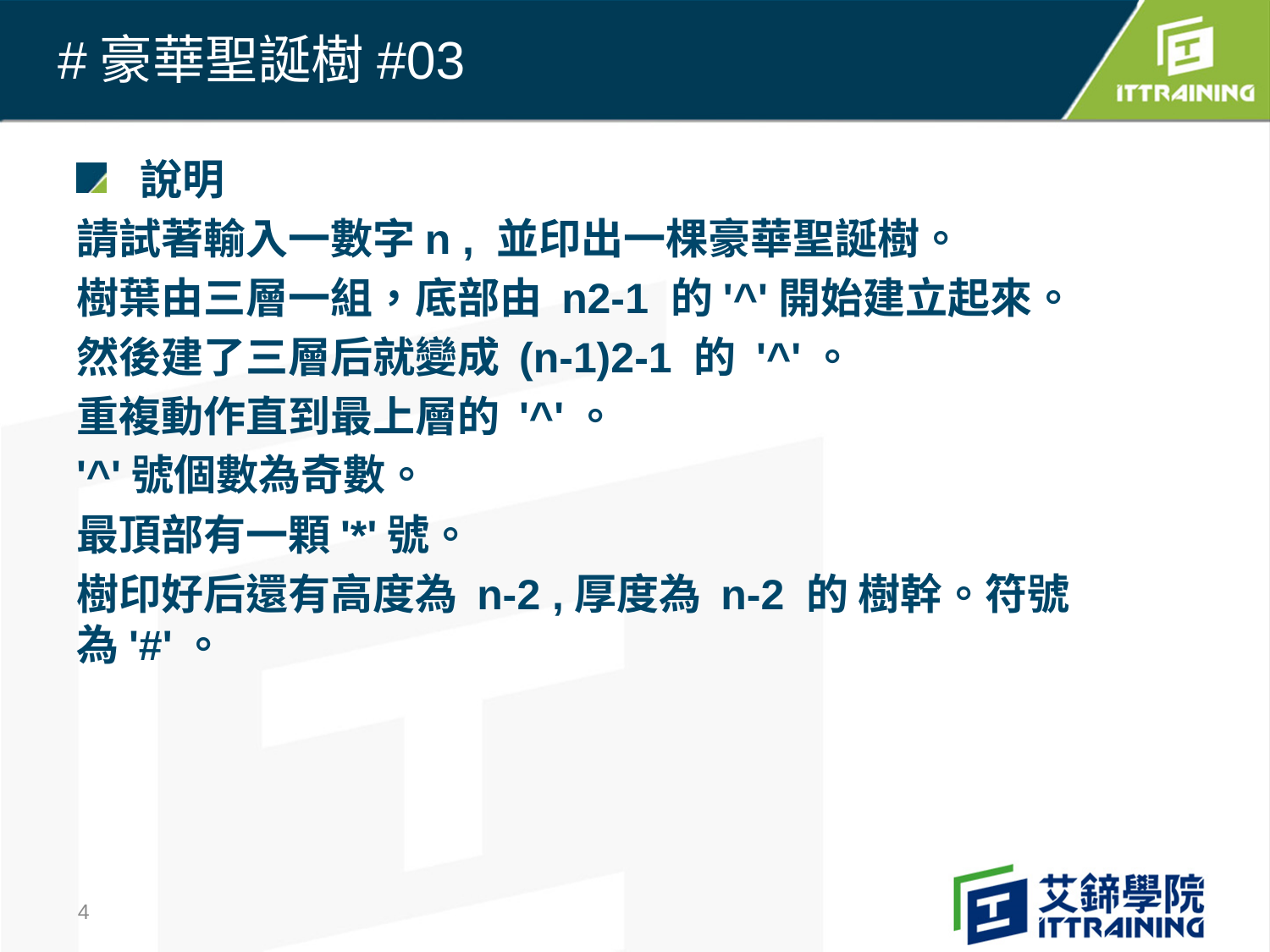

# ﻿#豪華聖誕樹#03
說明
請試著輸入一數字n , 並印出一棵豪華聖誕樹。
樹葉由三層一組，底部由 n2-1 的'^'開始建立起來。
然後建了三層后就變成 (n-1)2-1 的 '^'。
重複動作直到最上層的 '^'。
'^'號個數為奇數。
最頂部有一顆'*'號。
樹印好后還有高度為 n-2 ,厚度為 n-2 的 樹幹。符號為'#'。

4